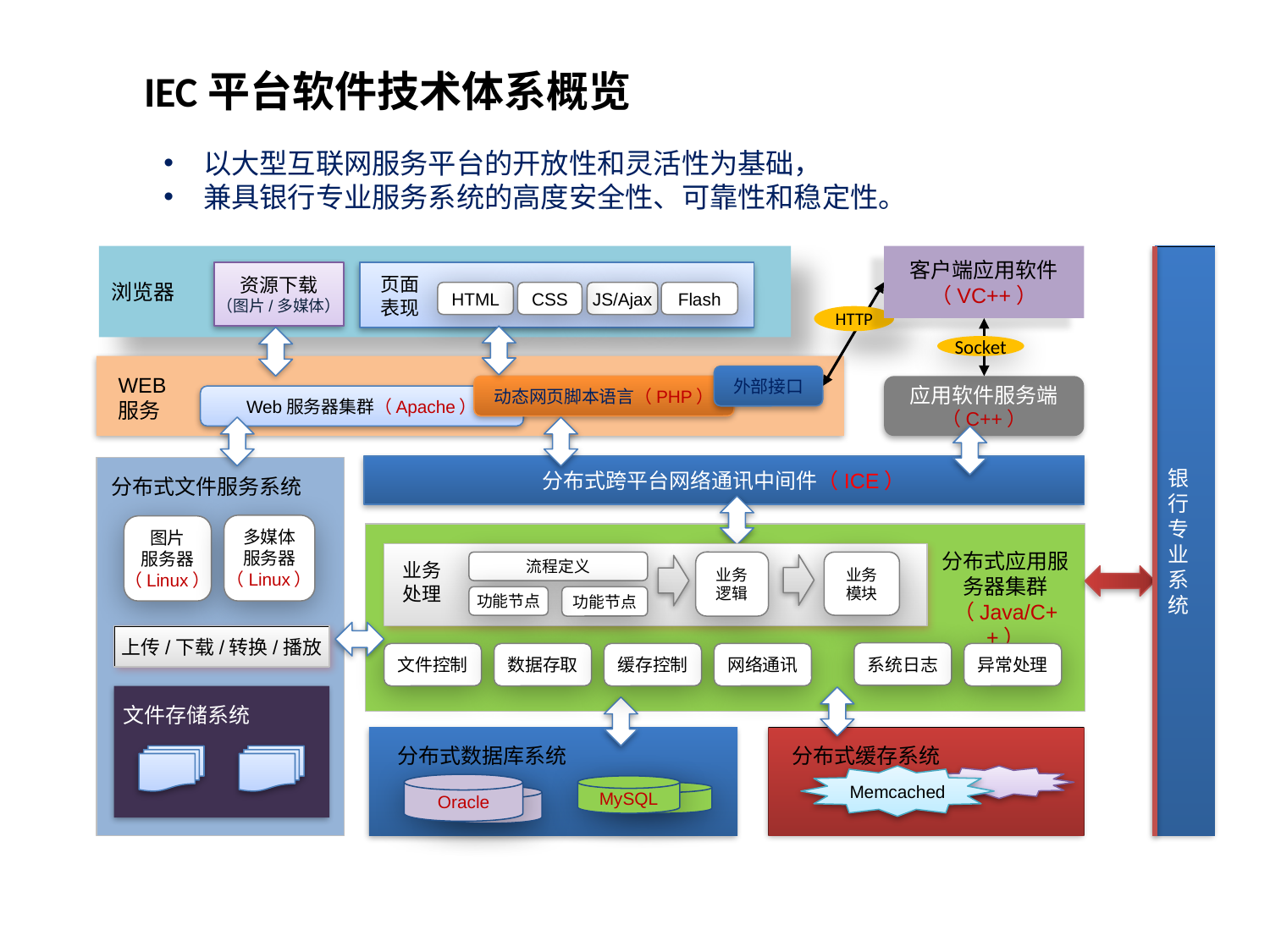

IEC平台软件技术体系概览
以大型互联网服务平台的开放性和灵活性为基础，
兼具银行专业服务系统的高度安全性、可靠性和稳定性。
浏览器
客户端应用软件
（VC++）
银
行
专
业
系
统
资源下载
（图片/多媒体）

页面
表现
CSS
HTML
JS/Ajax
Flash
HTTP

Socket

WEB
服务
外部接口
动态网页脚本语言（PHP）
应用软件服务端
（C++）
Web服务器集群（Apache）

分布式跨平台网络通讯中间件（ICE）

分布式文件服务系统

多媒体
服务器
（Linux）
图片
服务器
（Linux）

分布式应用服务器集群
（Java/C++）

业务处理
流程定义
业务
逻辑
业务
模块

功能节点
功能节点

上传/下载/转换/播放
系统日志
文件控制
数据存取
缓存控制
网络通讯
异常处理

文件存储系统

分布式数据库系统
分布式缓存系统

Memcached

Oracle
MySQL